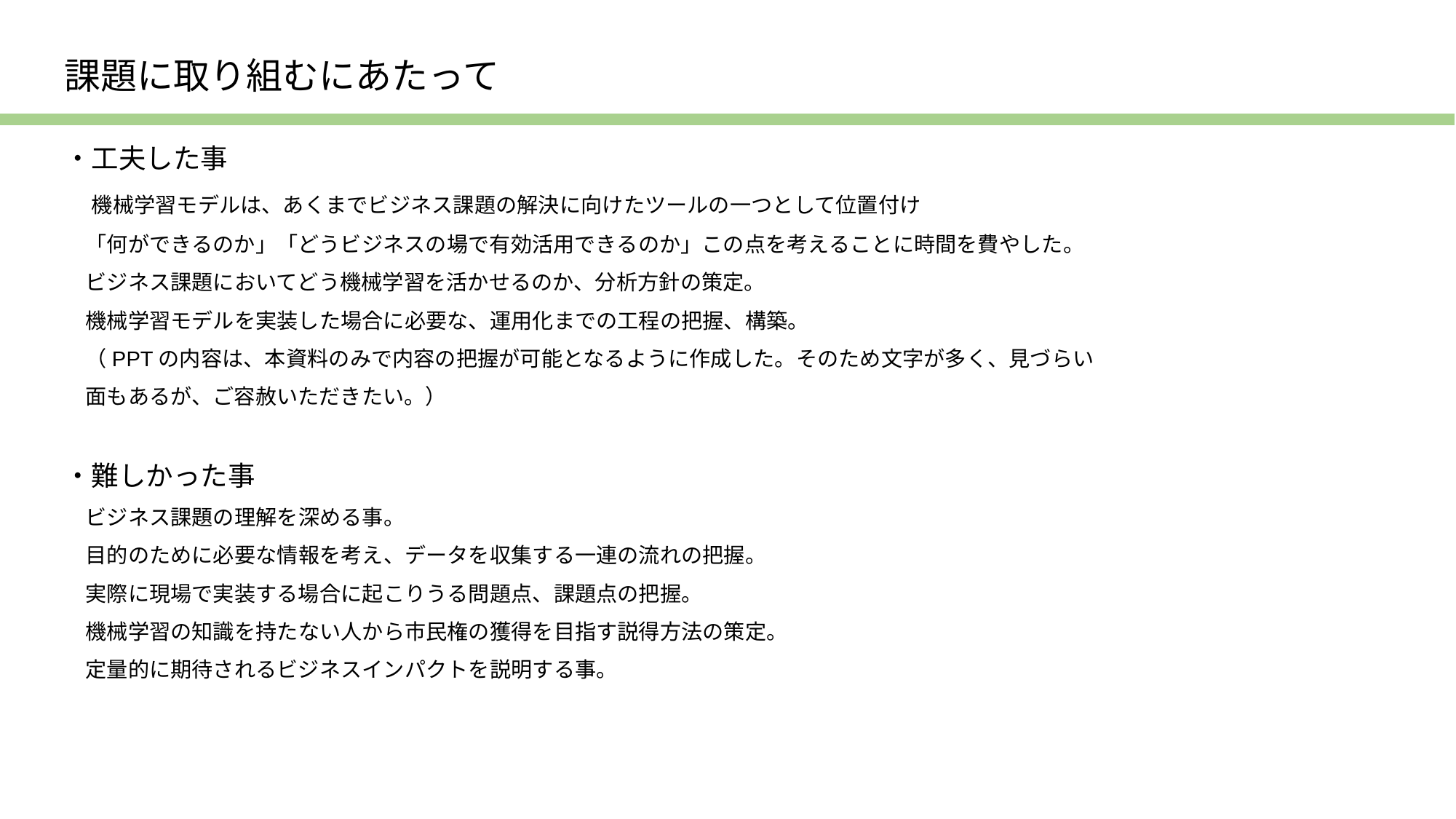

課題に取り組むにあたって

・工夫した事
　機械学習モデルは、あくまでビジネス課題の解決に向けたツールの一つとして位置付け
　「何ができるのか」「どうビジネスの場で有効活用できるのか」この点を考えることに時間を費やした。
　ビジネス課題においてどう機械学習を活かせるのか、分析方針の策定。
　機械学習モデルを実装した場合に必要な、運用化までの工程の把握、構築。
　（PPTの内容は、本資料のみで内容の把握が可能となるように作成した。そのため文字が多く、見づらい
　面もあるが、ご容赦いただきたい。）

・難しかった事
　ビジネス課題の理解を深める事。
　目的のために必要な情報を考え、データを収集する一連の流れの把握。
　実際に現場で実装する場合に起こりうる問題点、課題点の把握。
　機械学習の知識を持たない人から市民権の獲得を目指す説得方法の策定。
　定量的に期待されるビジネスインパクトを説明する事。